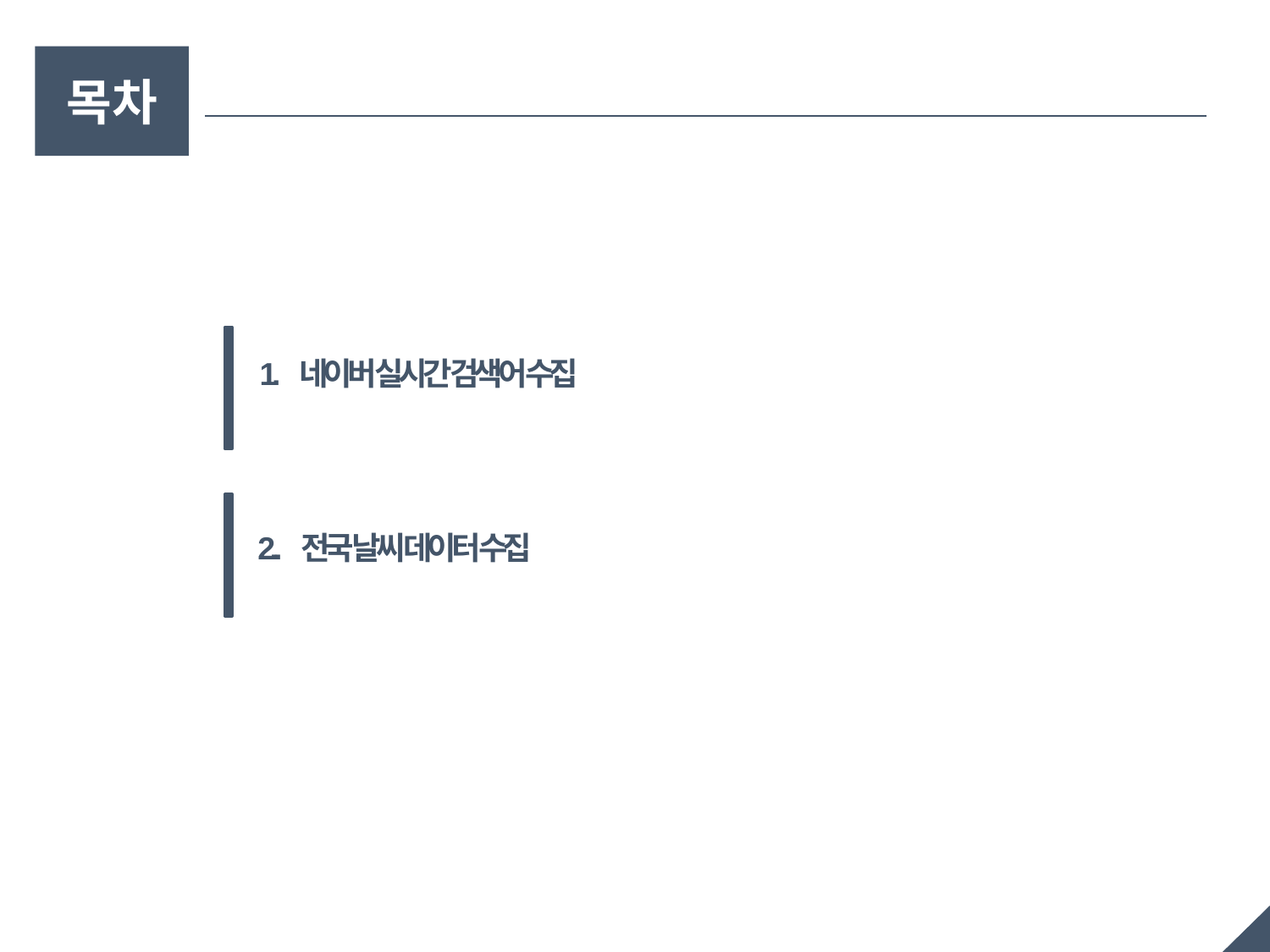

목차

1.   네이버 실시간 검색어 수집

2..   전국 날씨 데이터 수집